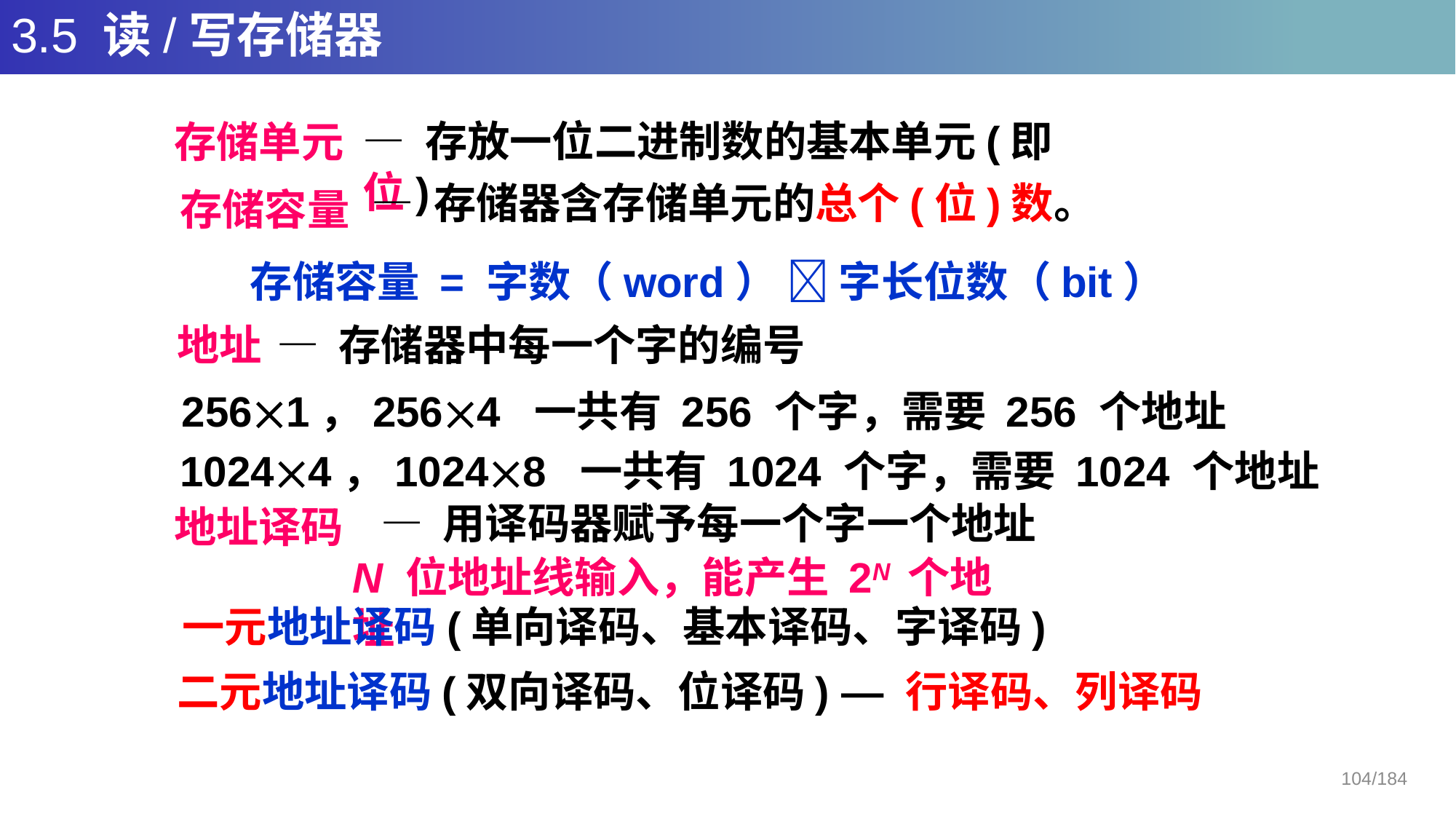

# 3.5 读/写存储器
— 存放一位二进制数的基本单元(即位)。
存储单元
— 存储器含存储单元的总个(位)数。
存储容量
存储容量 = 字数（word） × 字长位数（bit）
地址
— 存储器中每一个字的编号
256×1，256×4  一共有 256 个字，需要 256 个地址
1024×4，1024×8  一共有 1024 个字，需要 1024 个地址
— 用译码器赋予每一个字一个地址
地址译码
N 位地址线输入，能产生 2N 个地址
一元地址译码(单向译码、基本译码、字译码)
二元地址译码(双向译码、位译码) — 行译码、列译码
104/184